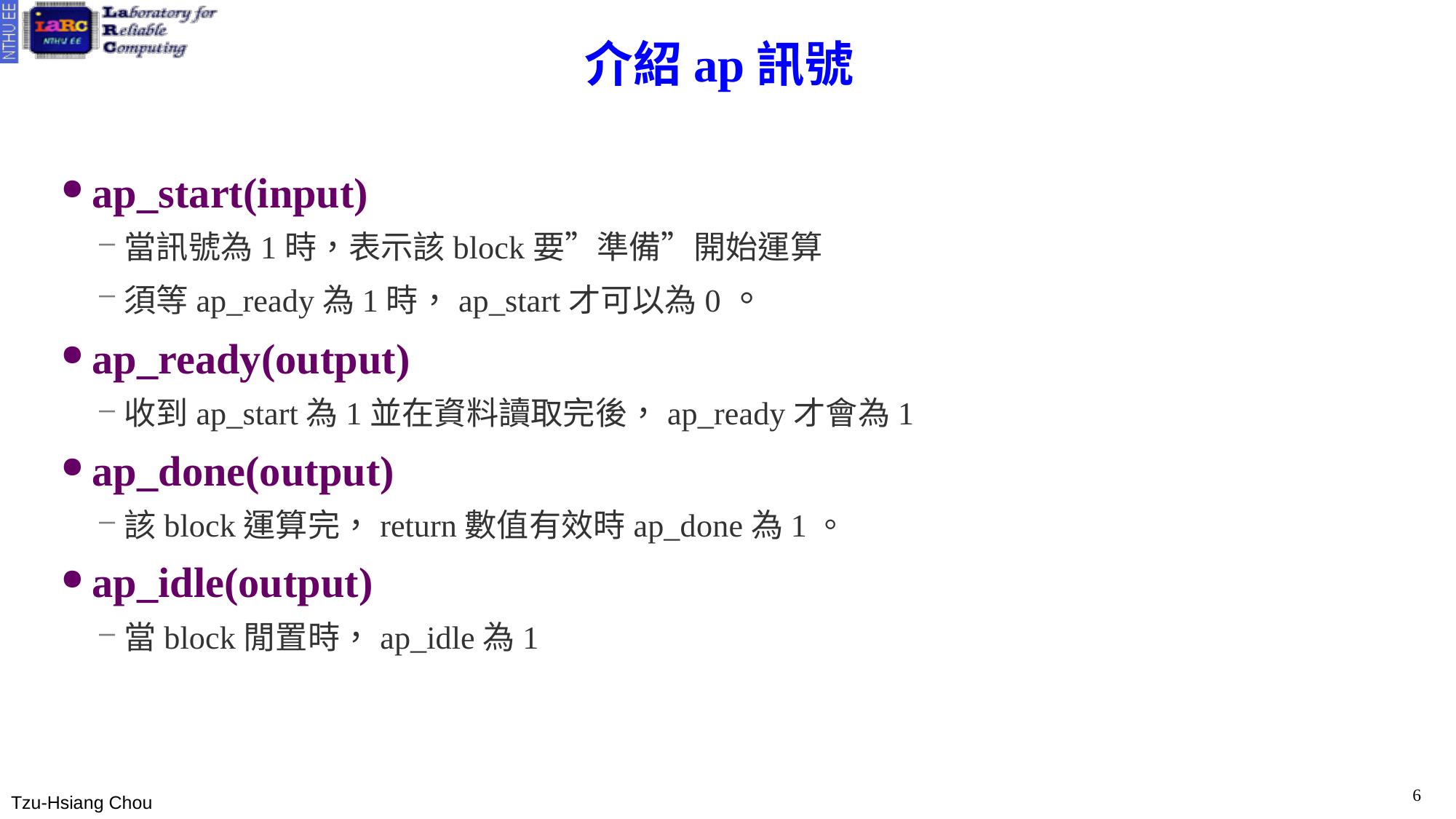

# 介紹ap訊號
ap_start(input)
當訊號為1時，表示該block要”準備”開始運算
須等ap_ready為1時，ap_start才可以為0。
ap_ready(output)
收到ap_start為1並在資料讀取完後，ap_ready才會為1
ap_done(output)
該block運算完，return數值有效時ap_done為1。
ap_idle(output)
當block閒置時，ap_idle為1

6